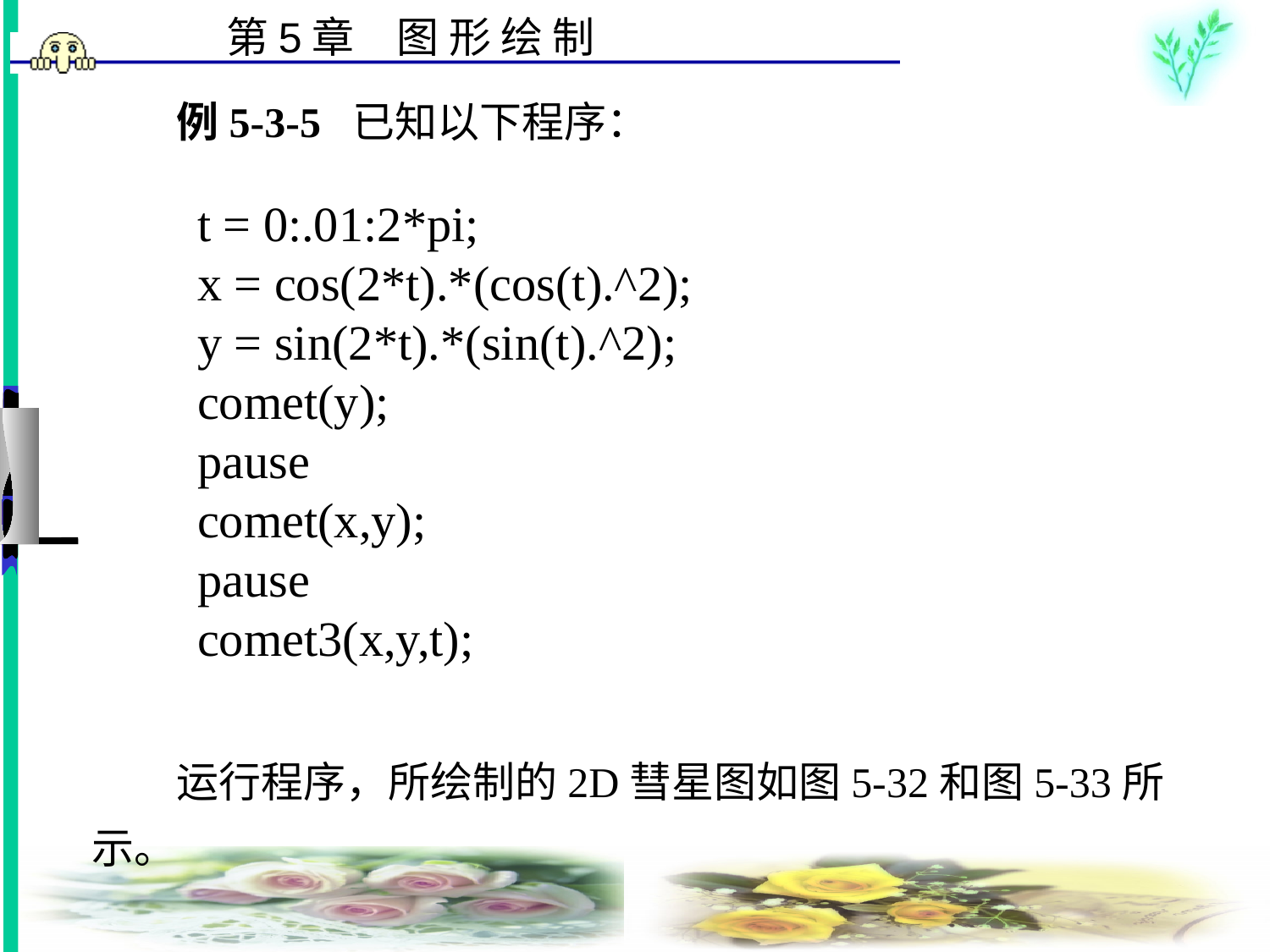

# 例5-3-5  已知以下程序： 　　 　　运行程序，所绘制的2D彗星图如图5-32和图5-33所示。
t = 0:.01:2*pi;
x = cos(2*t).*(cos(t).^2);
y = sin(2*t).*(sin(t).^2);
comet(y);
pause
comet(x,y);
pause
comet3(x,y,t);